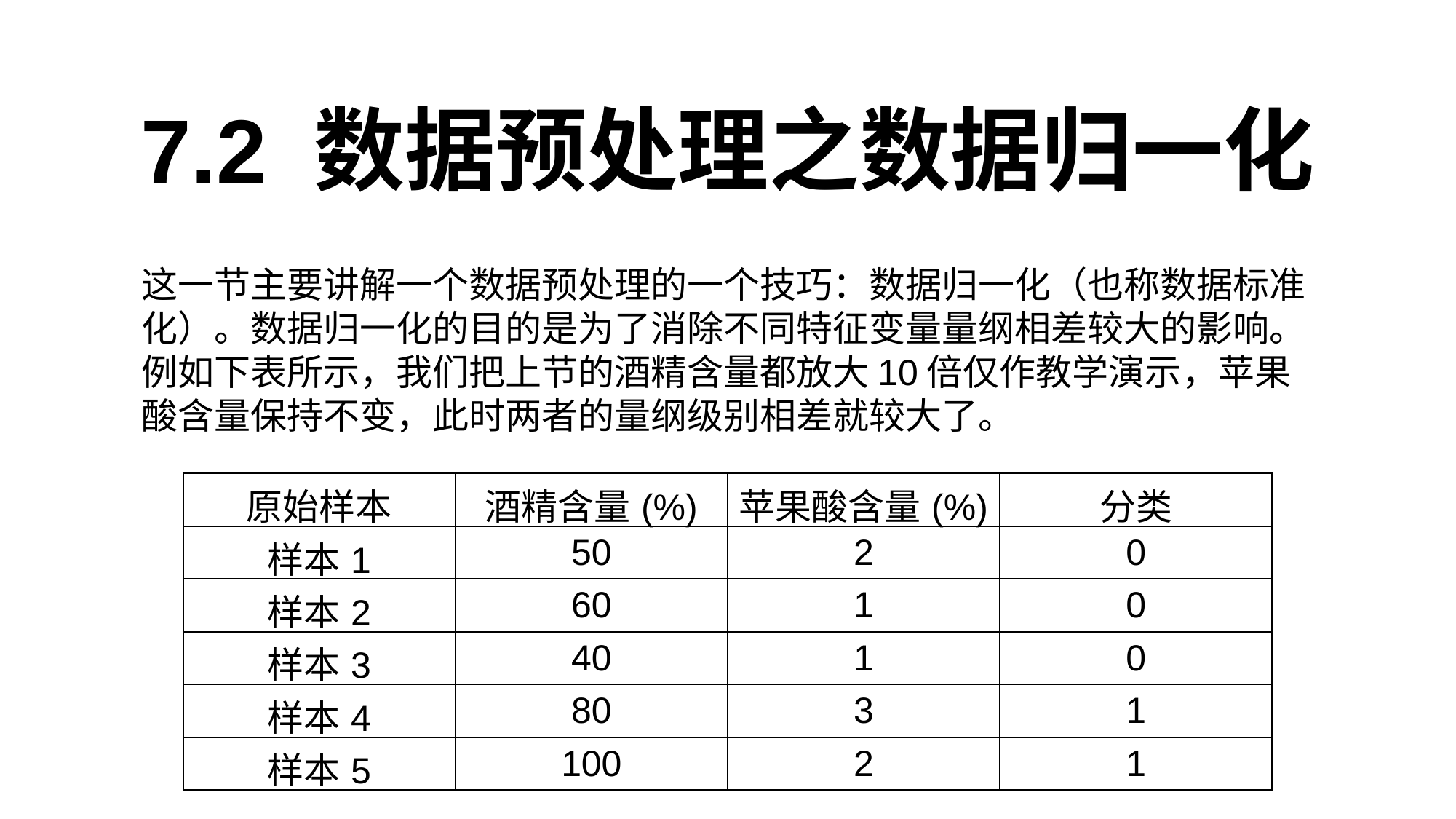

7.2 数据预处理之数据归一化
这一节主要讲解一个数据预处理的一个技巧：数据归一化（也称数据标准化）。数据归一化的目的是为了消除不同特征变量量纲相差较大的影响。例如下表所示，我们把上节的酒精含量都放大10倍仅作教学演示，苹果酸含量保持不变，此时两者的量纲级别相差就较大了。
| 原始样本 | 酒精含量(%) | 苹果酸含量(%) | 分类 |
| --- | --- | --- | --- |
| 样本1 | 50 | 2 | 0 |
| 样本2 | 60 | 1 | 0 |
| 样本3 | 40 | 1 | 0 |
| 样本4 | 80 | 3 | 1 |
| 样本5 | 100 | 2 | 1 |